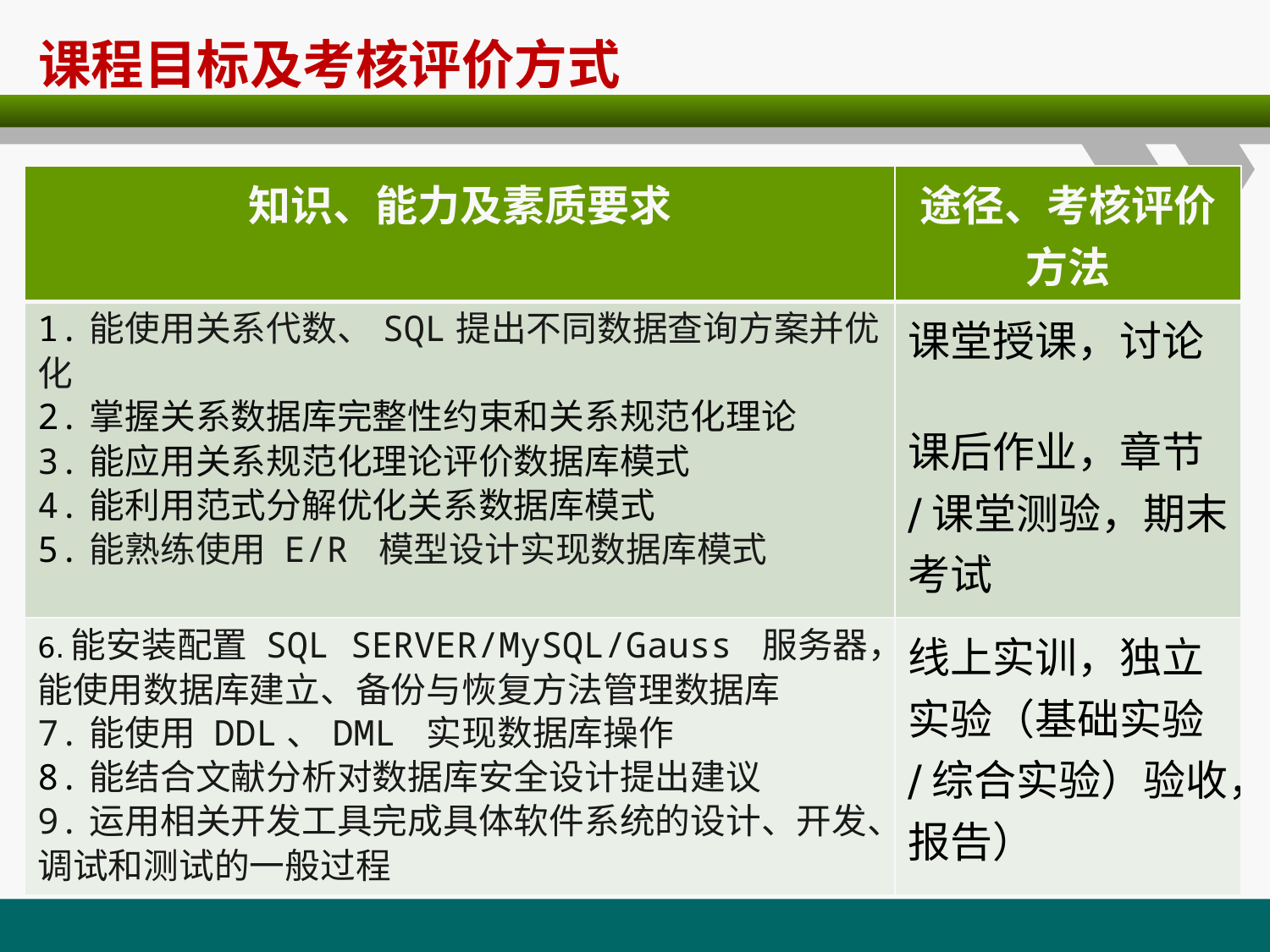

# 课程目标及考核评价方式
| 知识、能力及素质要求 | 途径、考核评价方法 |
| --- | --- |
| 1.能使用关系代数、SQL提出不同数据查询方案并优化 2.掌握关系数据库完整性约束和关系规范化理论 3.能应用关系规范化理论评价数据库模式 4.能利用范式分解优化关系数据库模式 5.能熟练使用 E/R 模型设计实现数据库模式 | 课堂授课，讨论 课后作业，章节/课堂测验，期末考试 |
| 6.能安装配置 SQL SERVER/MySQL/Gauss 服务器，能使用数据库建立、备份与恢复方法管理数据库 7.能使用 DDL、DML 实现数据库操作 8.能结合文献分析对数据库安全设计提出建议 9.运用相关开发工具完成具体软件系统的设计、开发、调试和测试的一般过程 | 线上实训，独立实验（基础实验/综合实验）验收，报告） |